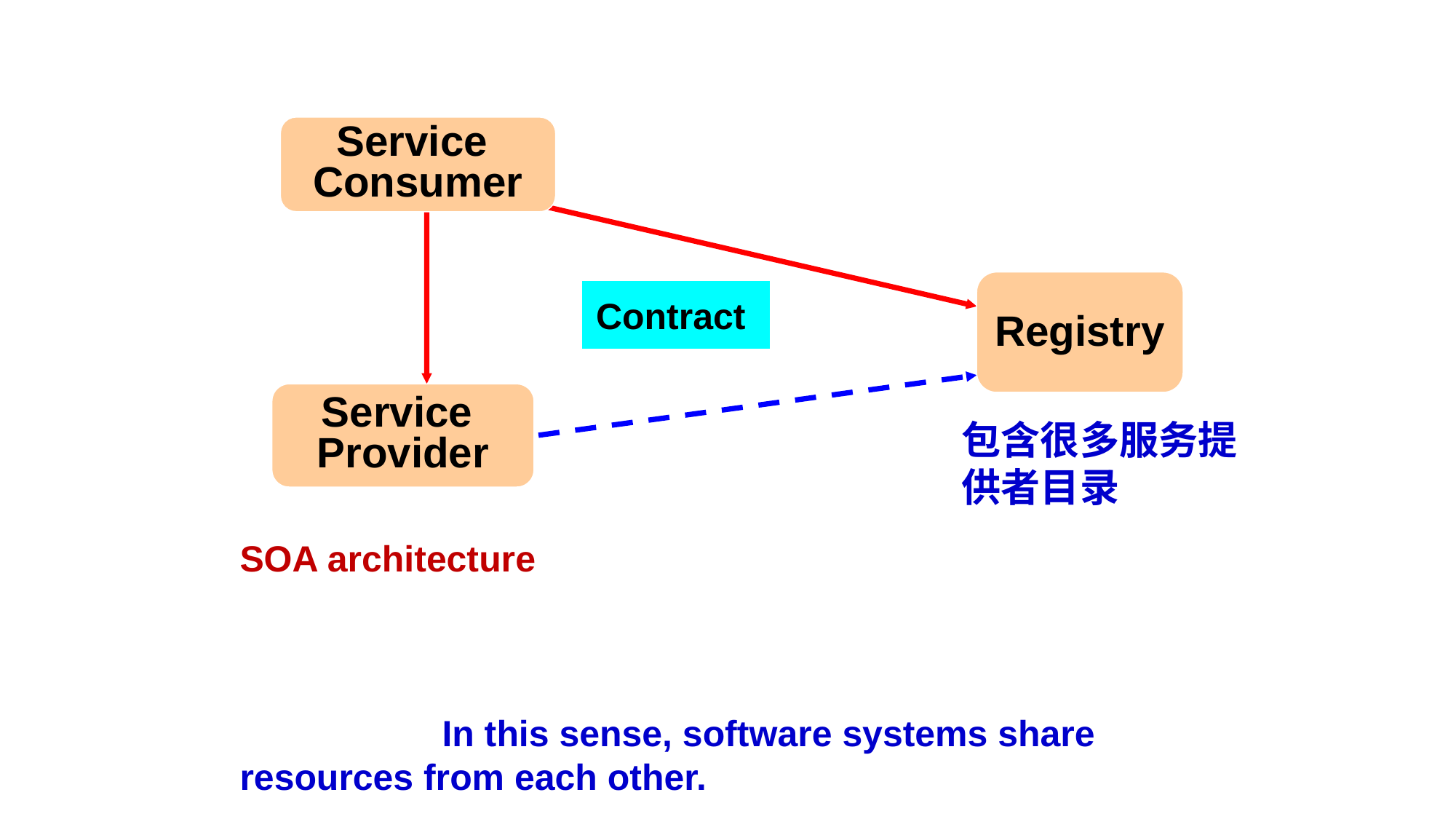

# Comparison of the Internet related Software Architectures
Service
Consumer
Find

Bind and execute
Registry
Contract

Service
Provider
包含很多服务提供者目录
Register
SOA architecture: a service consumer uses services provided by the service provider, by calling the provider’s interface. On the internet, any software system can be a service provider as well as a service consumer.  In this sense, software systems share resources from each other.